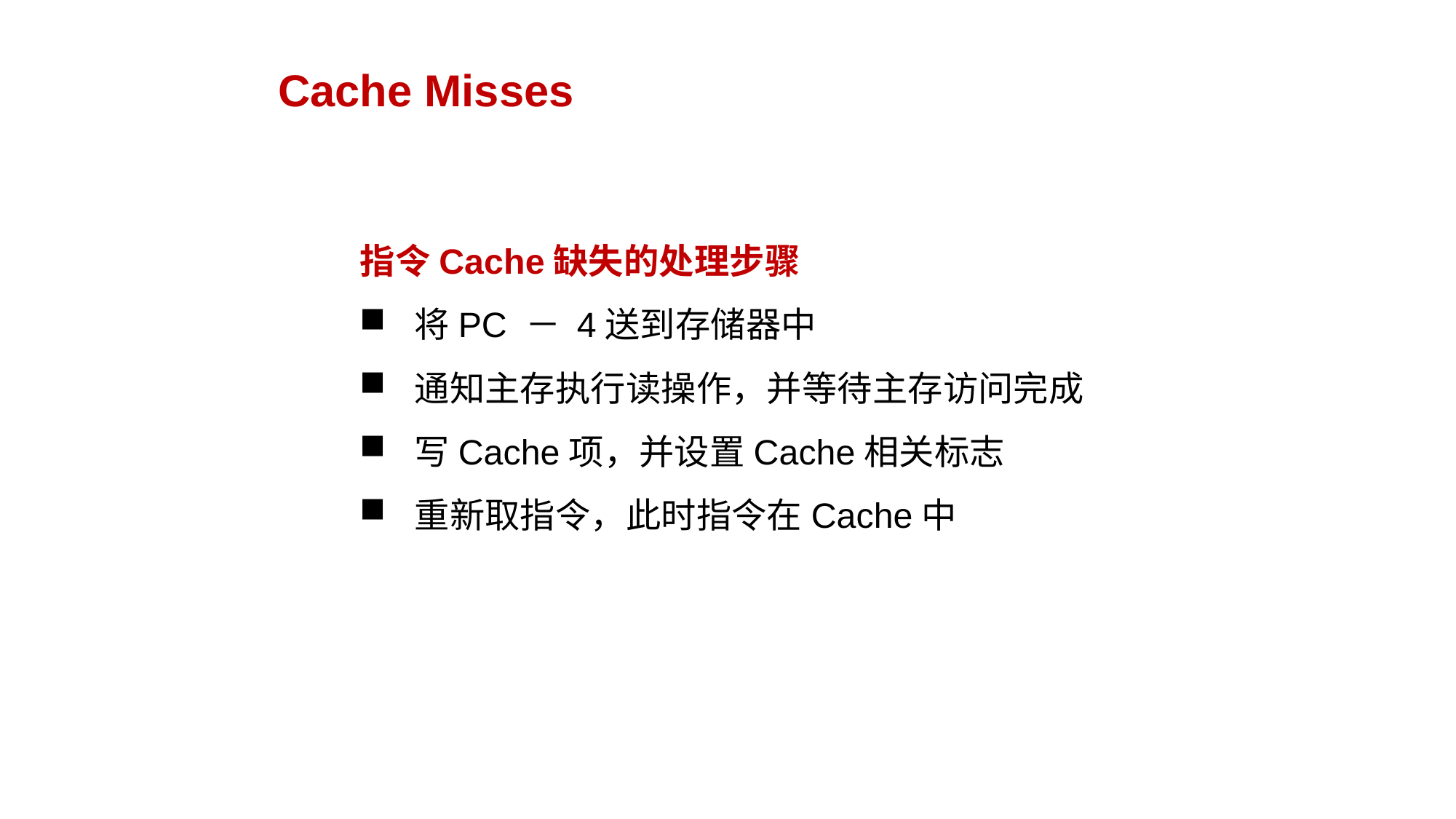

# Cache Misses
指令Cache缺失的处理步骤
将PC － 4送到存储器中
通知主存执行读操作，并等待主存访问完成
写Cache项，并设置Cache相关标志
重新取指令，此时指令在Cache中